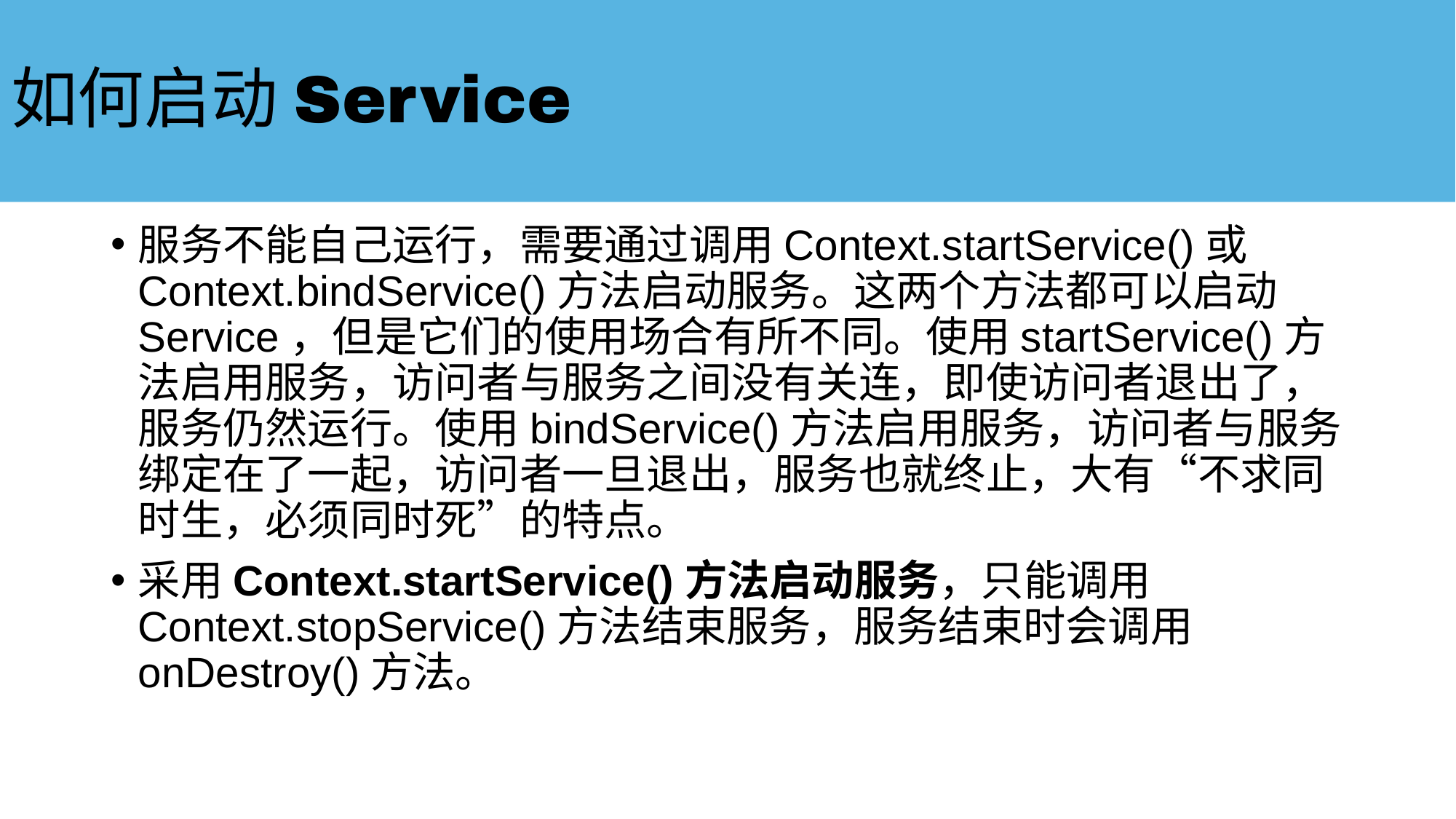

# 如何启动Service
服务不能自己运行，需要通过调用Context.startService()或Context.bindService()方法启动服务。这两个方法都可以启动Service，但是它们的使用场合有所不同。使用startService()方法启用服务，访问者与服务之间没有关连，即使访问者退出了，服务仍然运行。使用bindService()方法启用服务，访问者与服务绑定在了一起，访问者一旦退出，服务也就终止，大有“不求同时生，必须同时死”的特点。
采用Context.startService()方法启动服务，只能调用Context.stopService()方法结束服务，服务结束时会调用onDestroy()方法。